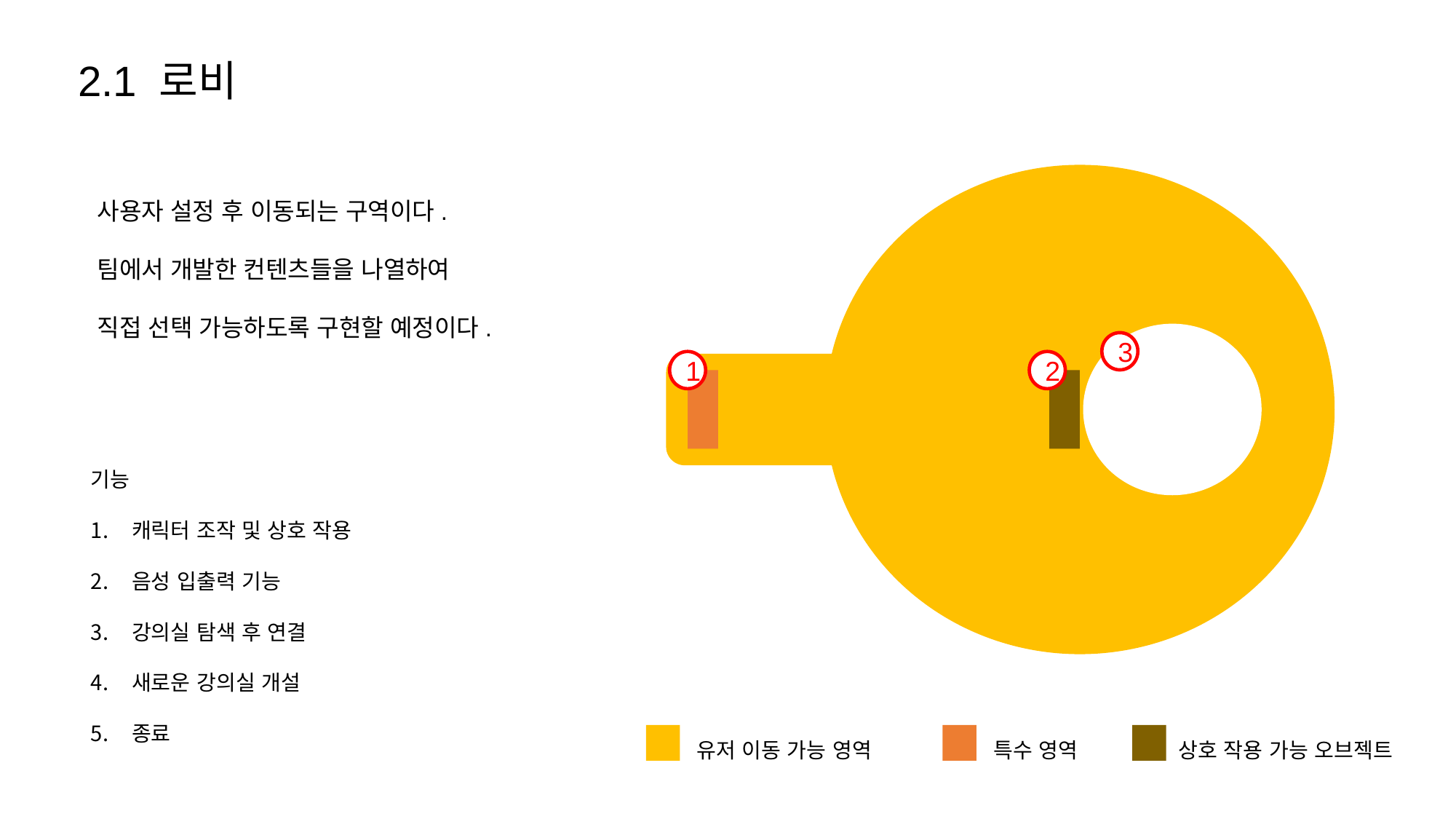

2.1 로비
사용자 설정 후 이동되는 구역이다.
팀에서 개발한 컨텐츠들을 나열하여
직접 선택 가능하도록 구현할 예정이다.

3
1
2

기능
캐릭터 조작 및 상호 작용
음성 입출력 기능
강의실 탐색 후 연결
새로운 강의실 개설
종료

특수 영역
상호 작용 가능 오브젝트
유저 이동 가능 영역